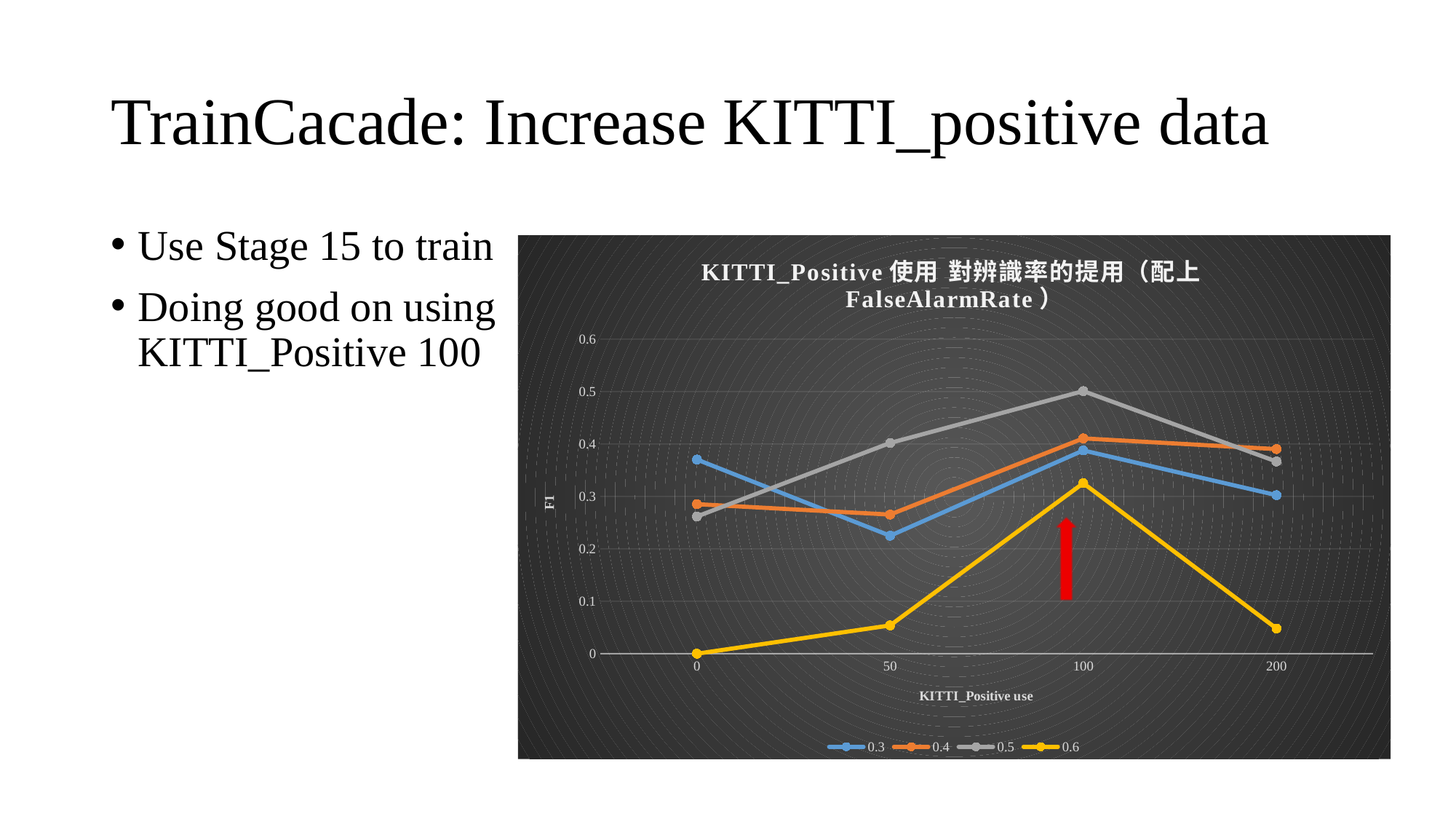

# TrainCacade: Increase KITTI_positive data
Use Stage 15 to train
Doing good on using KITTI_Positive 100

### Chart: KITTI_Positive使用 對辨識率的提用（配上FalseAlarmRate）

| Category | 0.3 | 0.4 | 0.5 | 0.6 |
|---|---|---|---|---|
| 0 | 0.370397 | 0.2851593 | 0.2617025 | 0.0 |
| 50 | 0.2248914 | 0.26531895 | 0.40209555 | 0.05395189 |
| 100 | 0.3877955 | 0.41078005 | 0.5009776 | 0.3252696 |
| 200 | 0.3024739 | 0.3903638 | 0.36661965 | 0.047996275 |